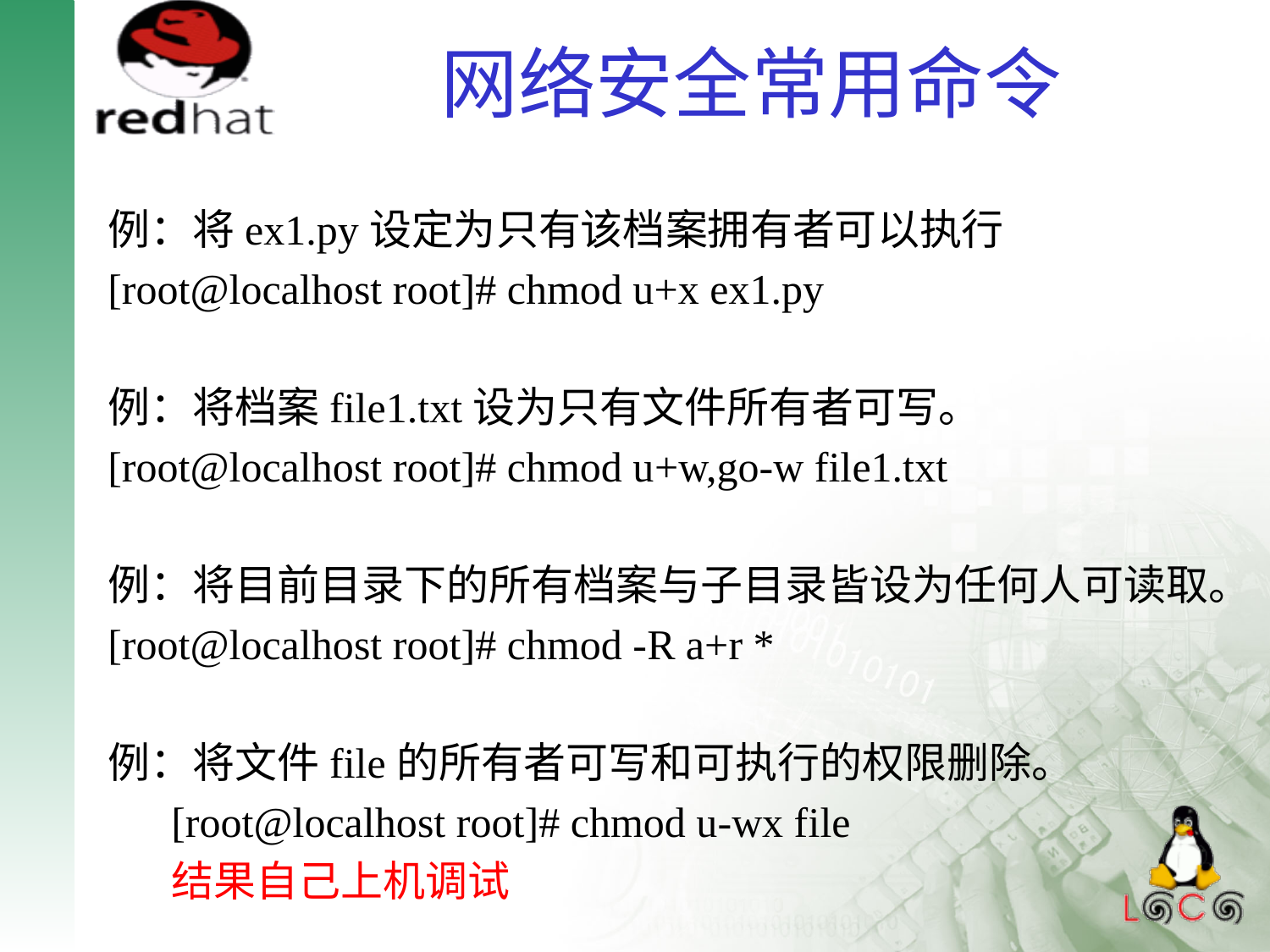

# 网络安全常用命令
例：将ex1.py设定为只有该档案拥有者可以执行
[root@localhost root]# chmod u+x ex1.py

例：将档案file1.txt设为只有文件所有者可写。
[root@localhost root]# chmod u+w,go-w file1.txt

例：将目前目录下的所有档案与子目录皆设为任何人可读取。
[root@localhost root]# chmod -R a+r *

例：将文件file的所有者可写和可执行的权限删除。
[root@localhost root]# chmod u-wx file
结果自己上机调试